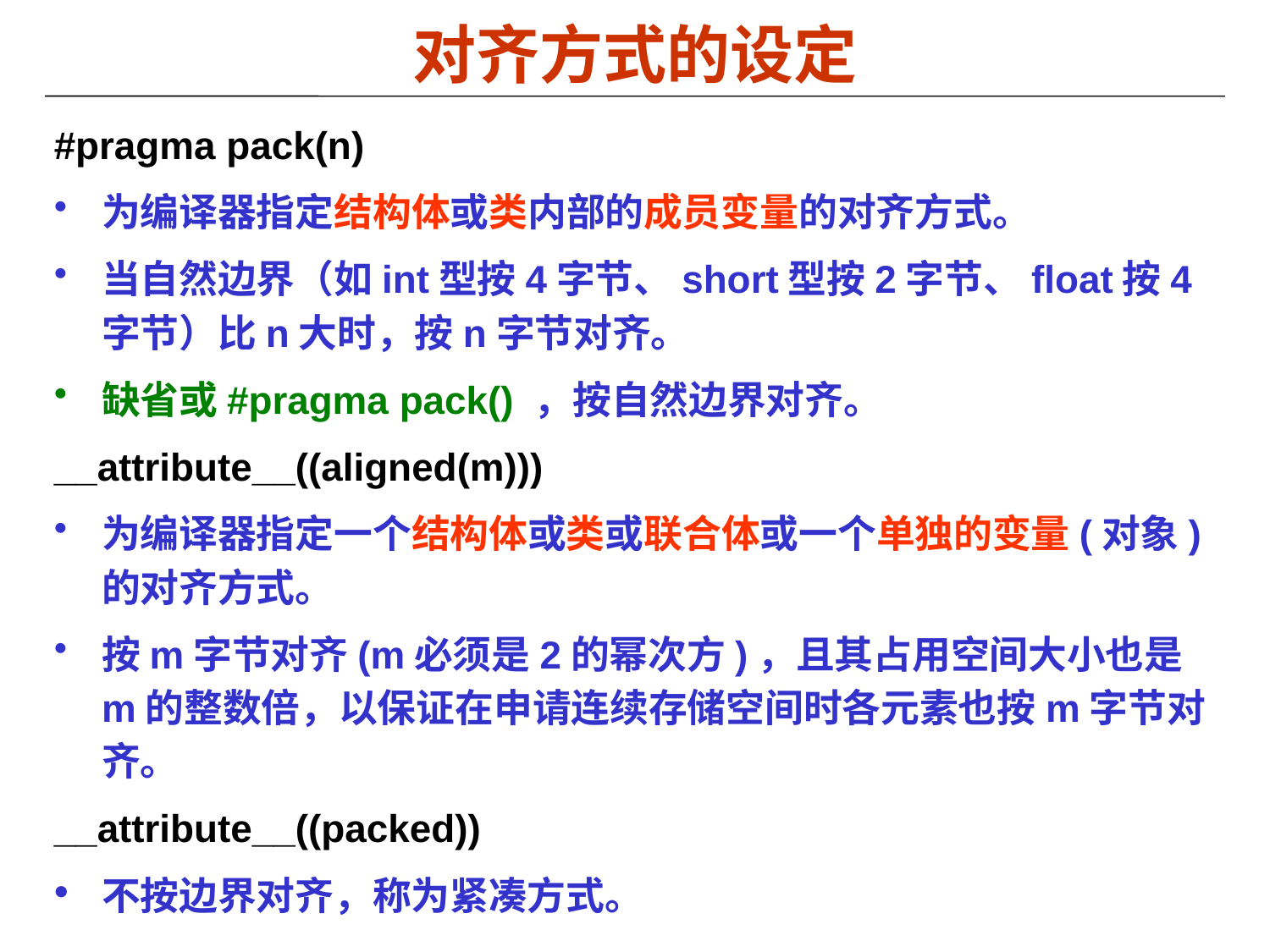

# 对齐方式的设定
#pragma pack(n)
为编译器指定结构体或类内部的成员变量的对齐方式。
当自然边界（如int型按4字节、short型按2字节、float按4字节）比n大时，按n字节对齐。
缺省或#pragma pack() ，按自然边界对齐。
__attribute__((aligned(m)))
为编译器指定一个结构体或类或联合体或一个单独的变量(对象)的对齐方式。
按m字节对齐(m必须是2的幂次方)，且其占用空间大小也是m的整数倍，以保证在申请连续存储空间时各元素也按m字节对齐。
__attribute__((packed))
不按边界对齐，称为紧凑方式。